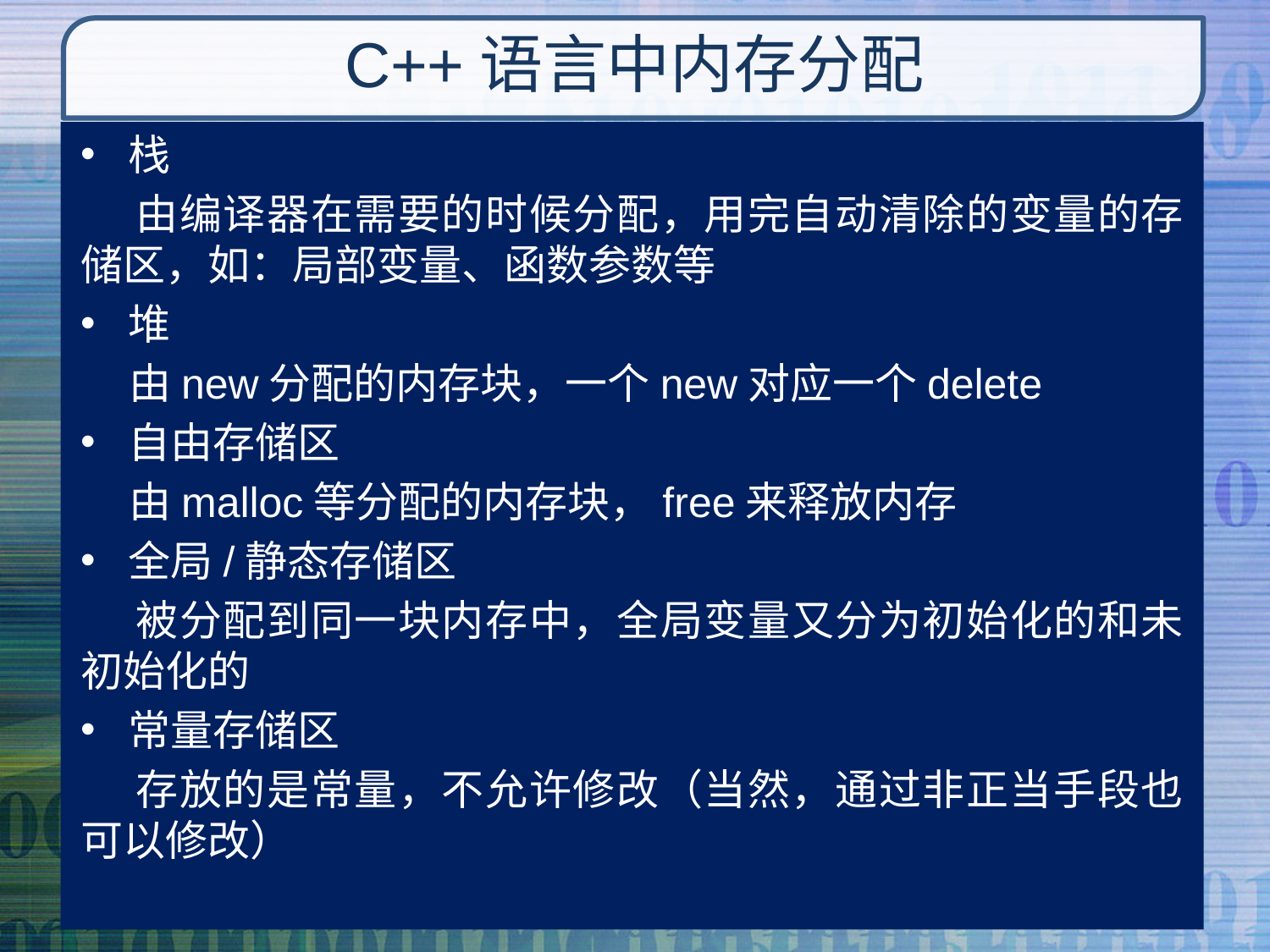

# C++语言中内存分配
栈
    由编译器在需要的时候分配，用完自动清除的变量的存储区，如：局部变量、函数参数等
堆
    由new分配的内存块，一个new对应一个delete
自由存储区
    由malloc等分配的内存块，free来释放内存
全局/静态存储区
    被分配到同一块内存中，全局变量又分为初始化的和未初始化的
常量存储区
    存放的是常量，不允许修改（当然，通过非正当手段也可以修改）